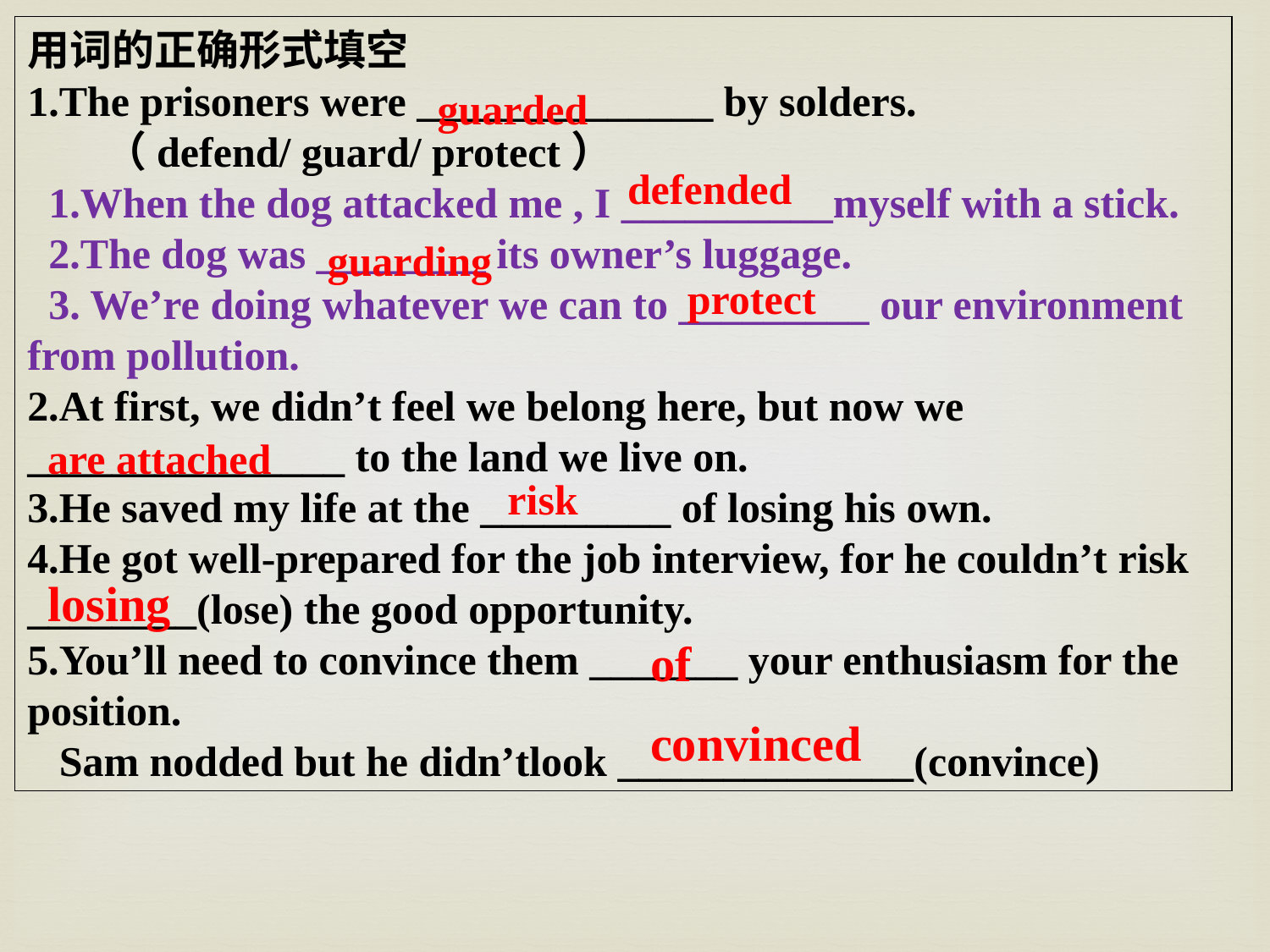

用词的正确形式填空
The prisoners were ______________ by solders.
       （defend/ guard/ protect）
  1.When the dog attacked me , I __________myself with a stick.
  2.The dog was ________ its owner’s luggage.
  3. We’re doing whatever we can to _________ our environment from pollution.
2.At first, we didn’t feel we belong here, but now we _______________ to the land we live on.
3.He saved my life at the _________ of losing his own.
4.He got well-prepared for the job interview, for he couldn’t risk ________(lose) the good opportunity.
5.You’ll need to convince them _______ your enthusiasm for the position.
   Sam nodded but he didn’tlook ______________(convince)
guarded
defended
guarding
protect
are attached
risk
losing
of
convinced